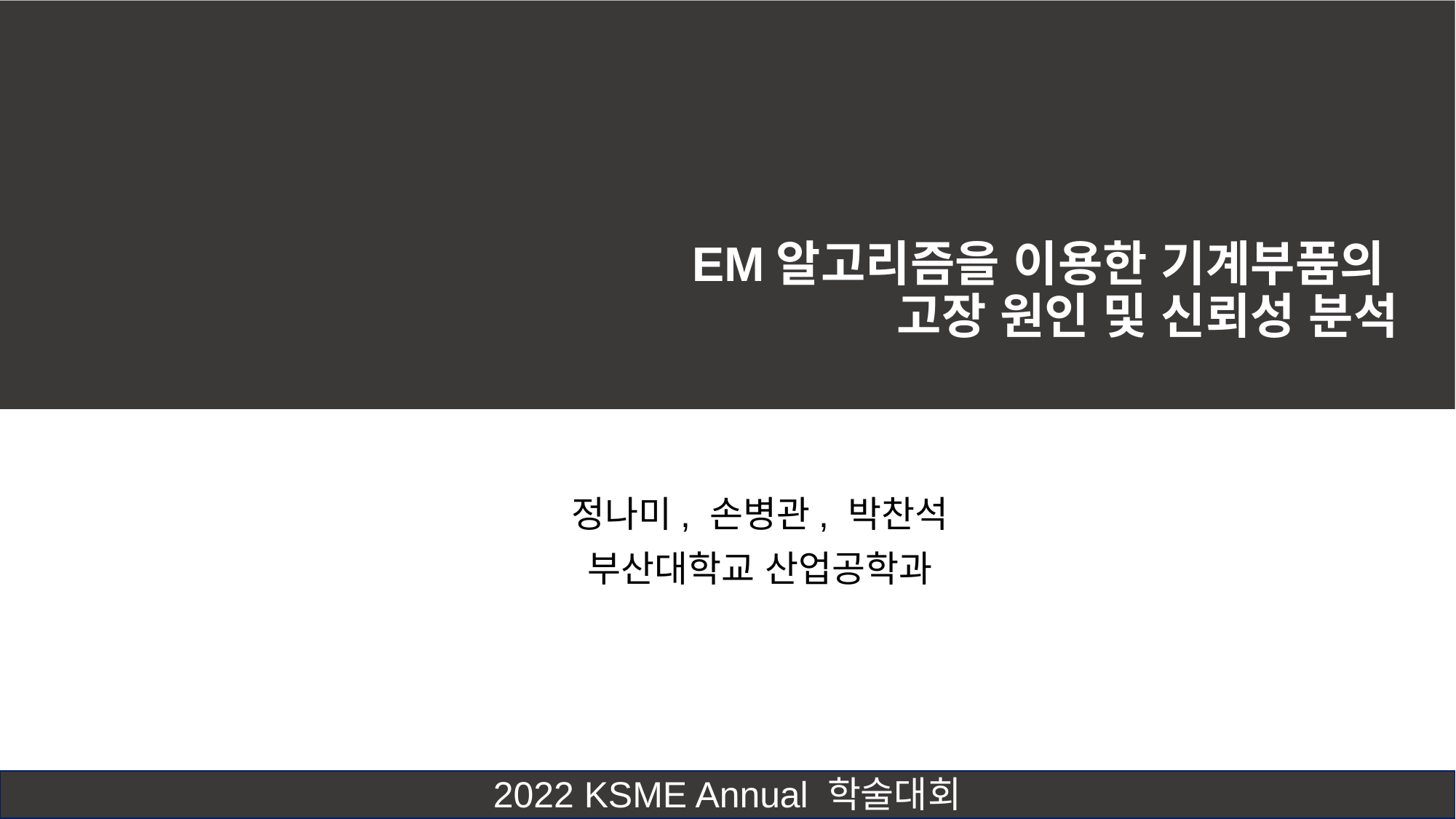

# EM알고리즘을 이용한 기계부품의 고장 원인 및 신뢰성 분석
정나미, 손병관, 박찬석
부산대학교 산업공학과

2022 KSME Annual 학술대회